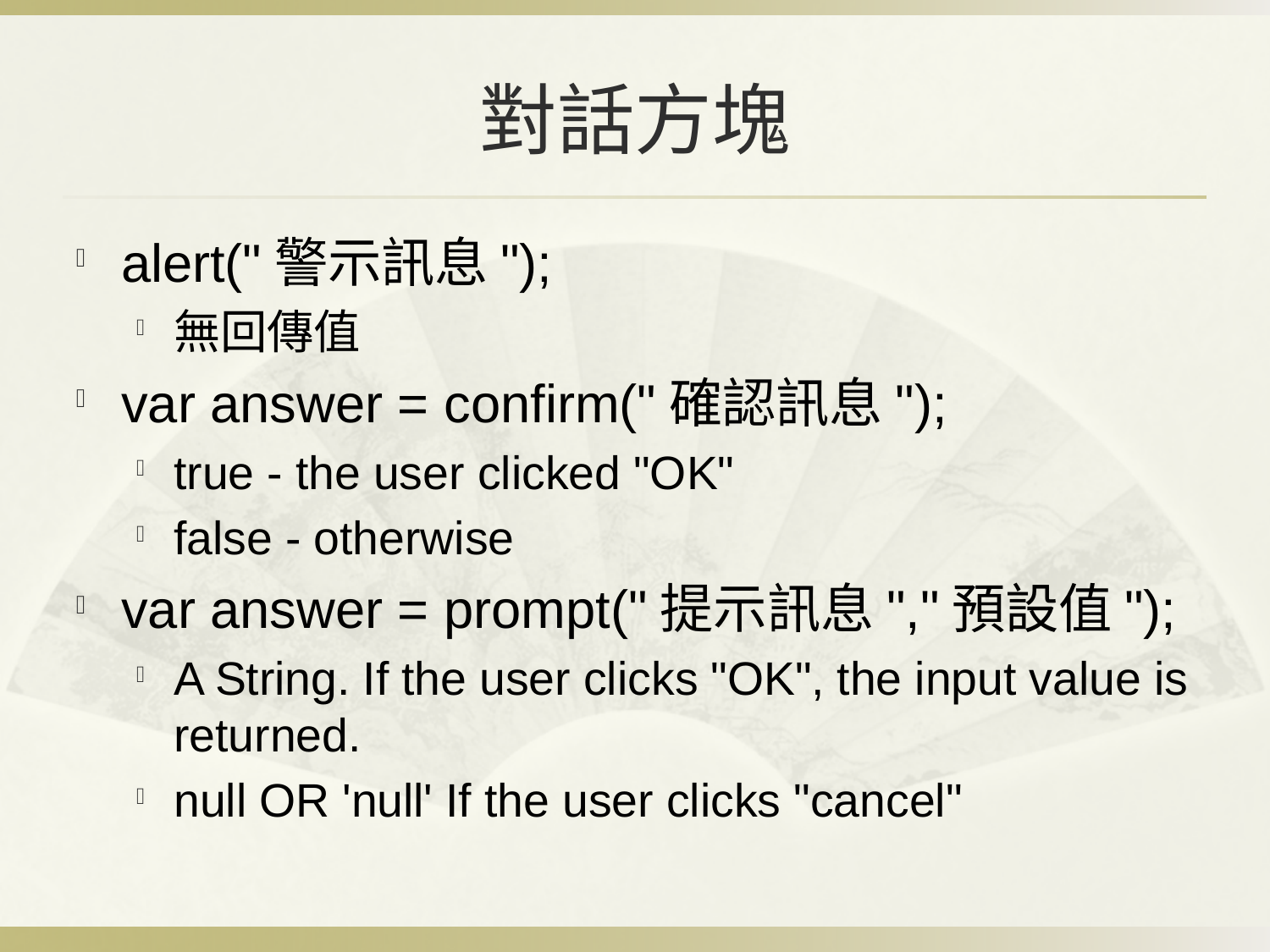

# 對話方塊
alert("警示訊息");
無回傳值
var answer = confirm("確認訊息");
true - the user clicked "OK"
false - otherwise
var answer = prompt("提示訊息","預設值");
A String. If the user clicks "OK", the input value is returned.
null OR 'null' If the user clicks "cancel"